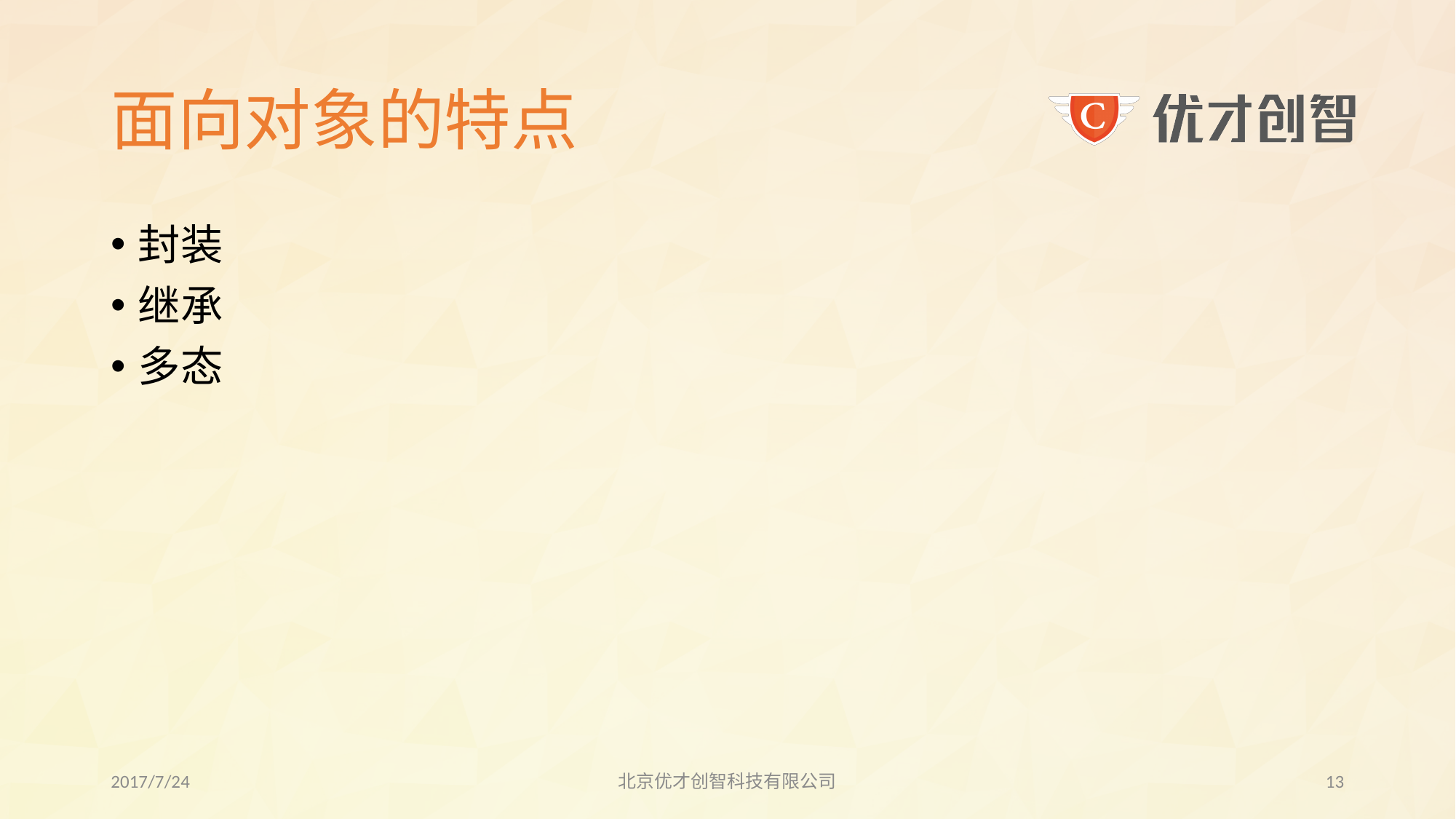

# 面向对象的特点
封装
继承
多态
2017/7/24
北京优才创智科技有限公司
13